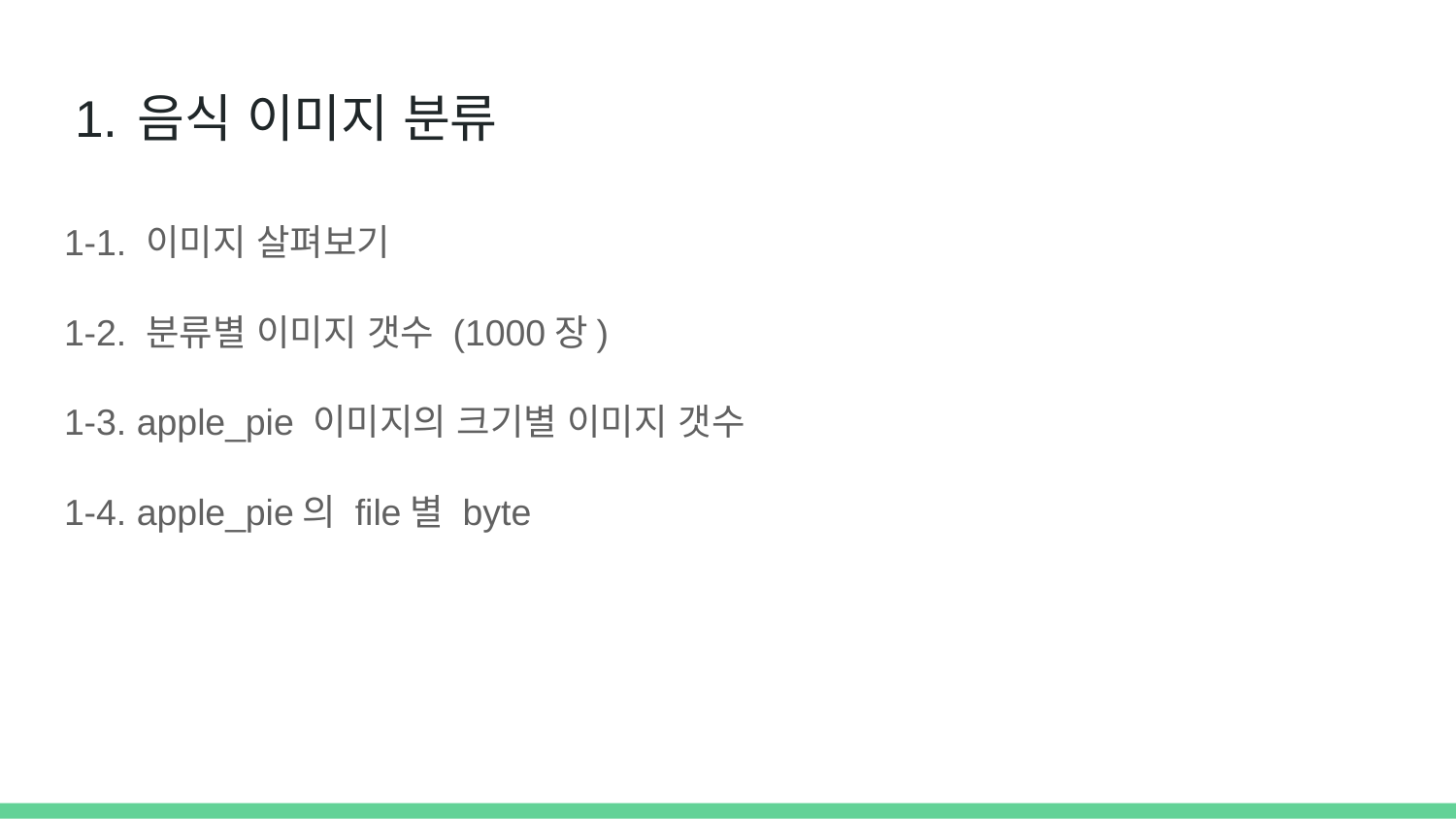

# 음식 이미지 분류
1-1. 이미지 살펴보기
1-2. 분류별 이미지 갯수 (1000장)
1-3. apple_pie 이미지의 크기별 이미지 갯수
1-4. apple_pie의 file별 byte